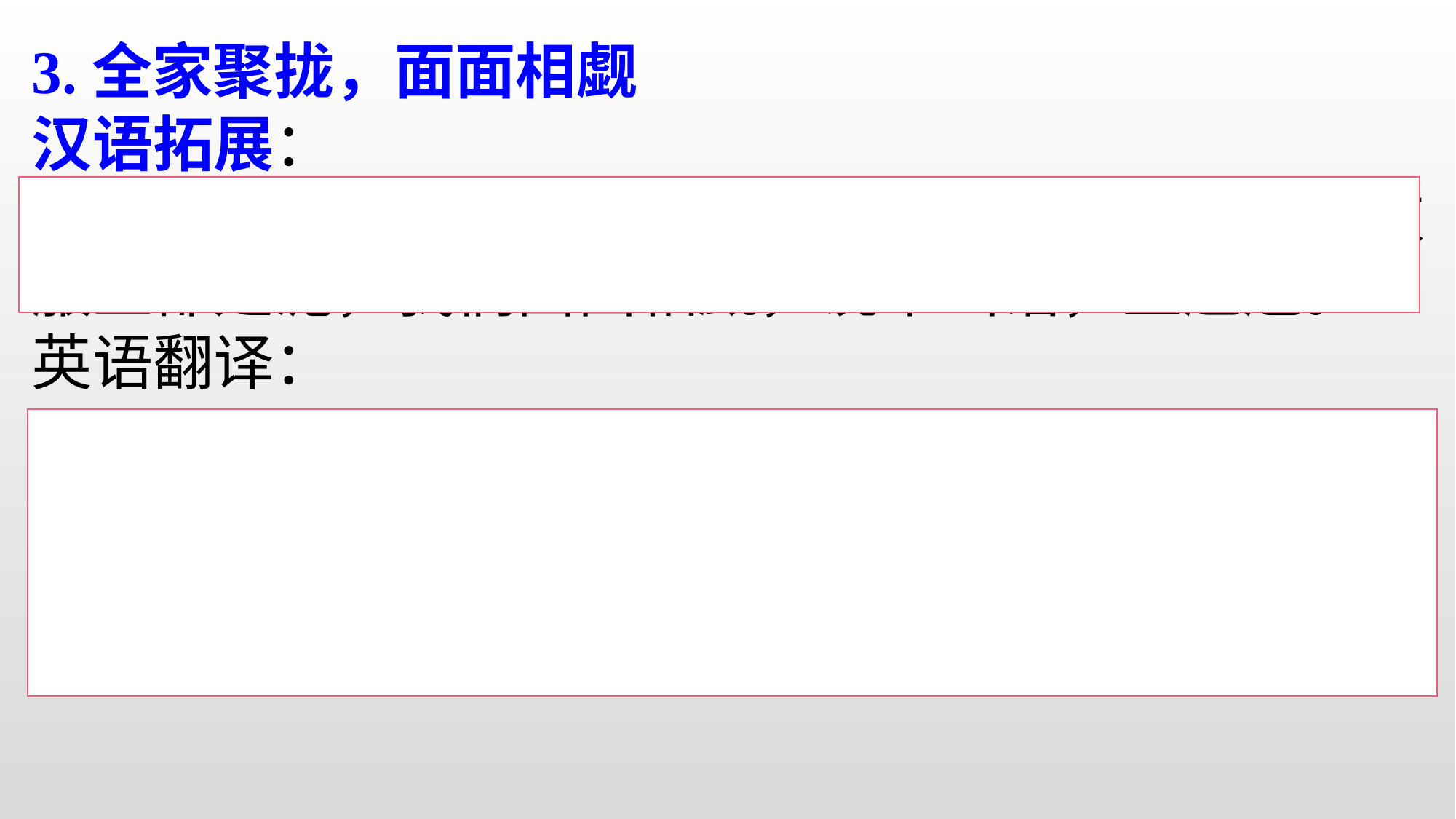

3.全家聚拢，面面相觑汉语拓展：
全家慢慢聚到一起，还处在震惊中。我们的脸上和衣服上都是泥，我们面面相觑，说不出话，且尴尬。英语翻译：
My family slowly gathered around us, still in shock. Mud was splattered all over our faces and clothes, and for a moment, we looked at each other in awkward silence.